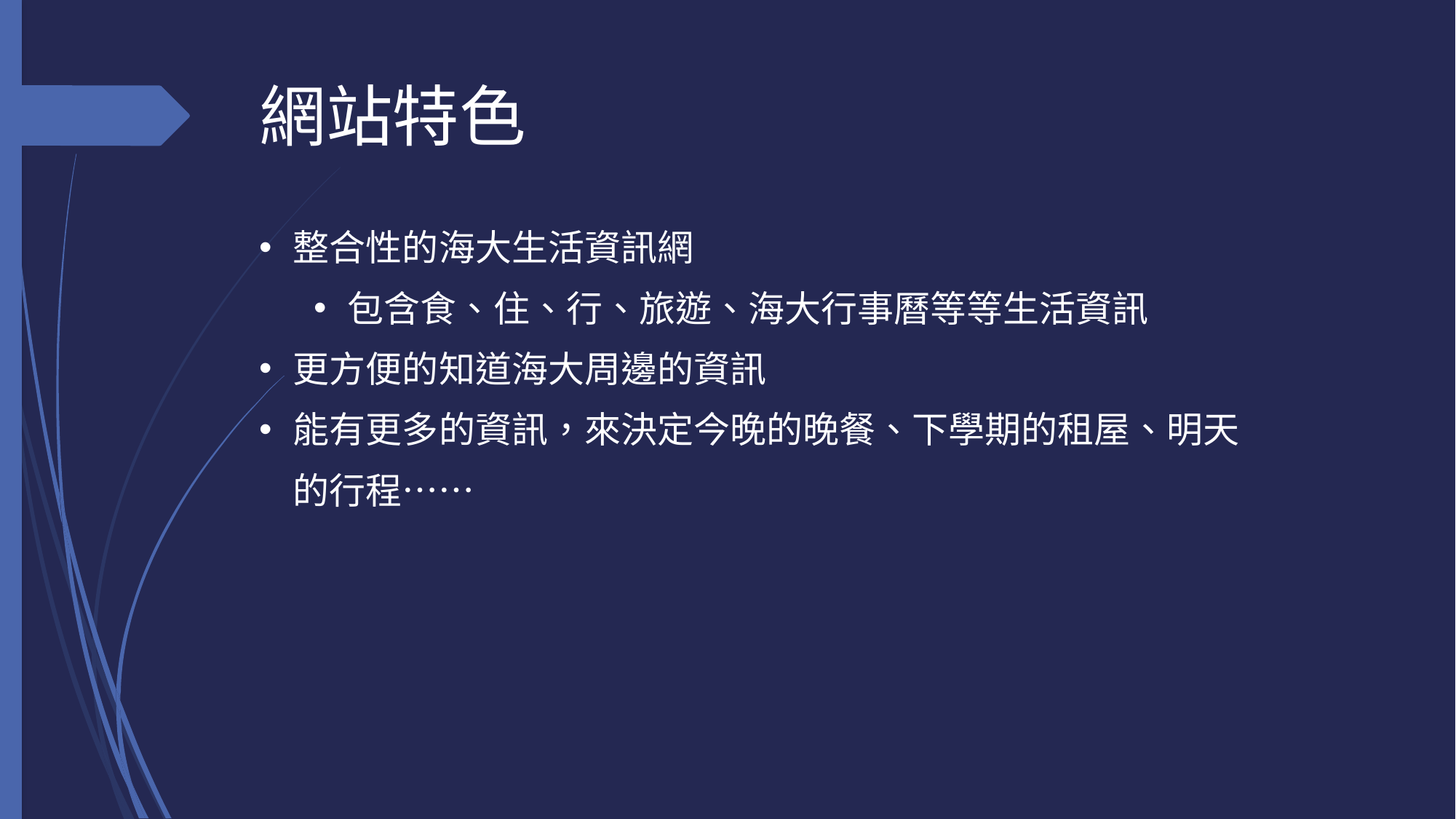

# 網站特色
整合性的海大生活資訊網
包含食、住、行、旅遊、海大行事曆等等生活資訊
更方便的知道海大周邊的資訊
能有更多的資訊，來決定今晚的晚餐、下學期的租屋、明天的行程……